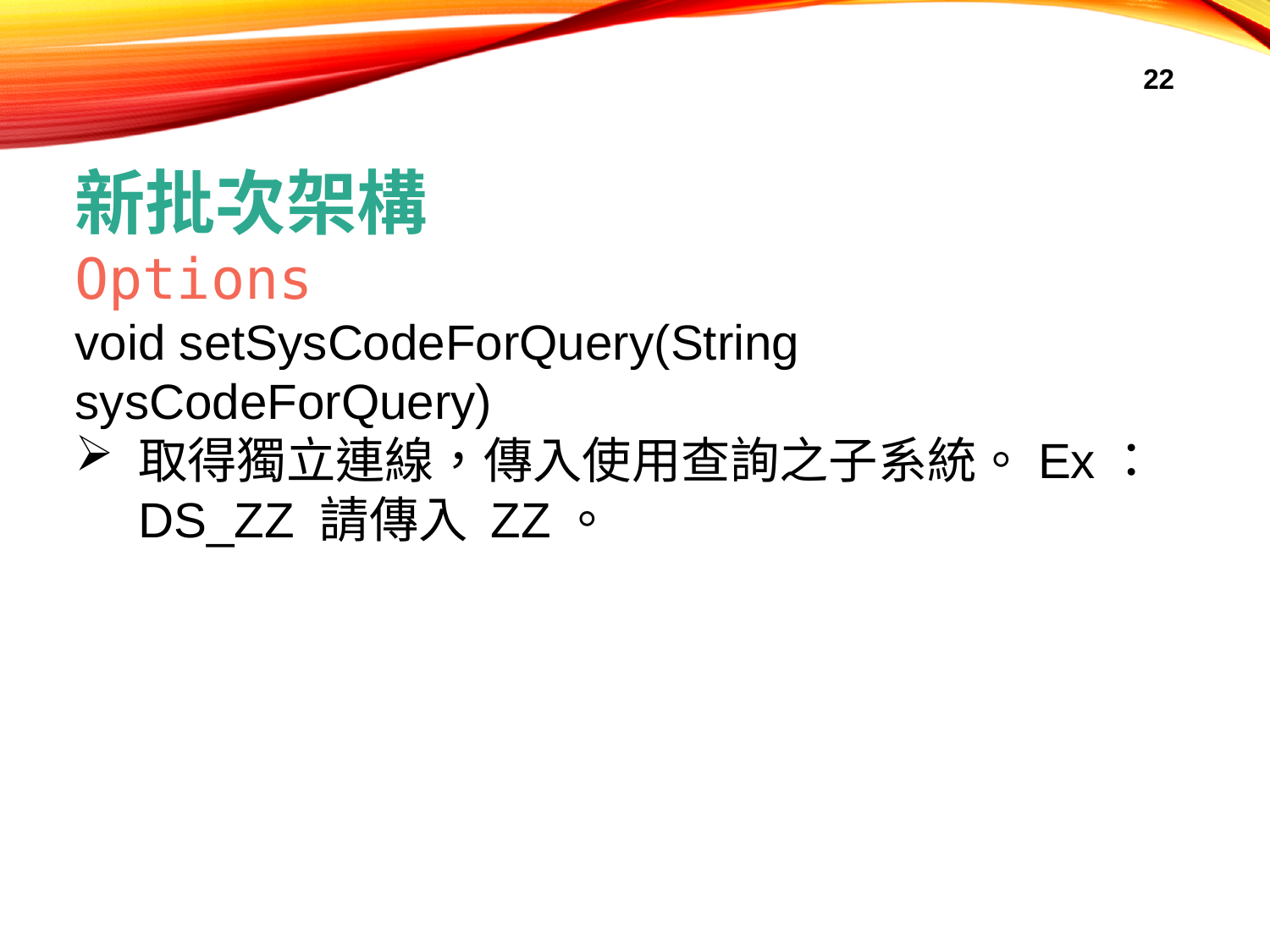

22
新批次架構
Options
void setSysCodeForQuery(String sysCodeForQuery)
取得獨立連線，傳入使用查詢之子系統。Ex：DS_ZZ 請傳入 ZZ。